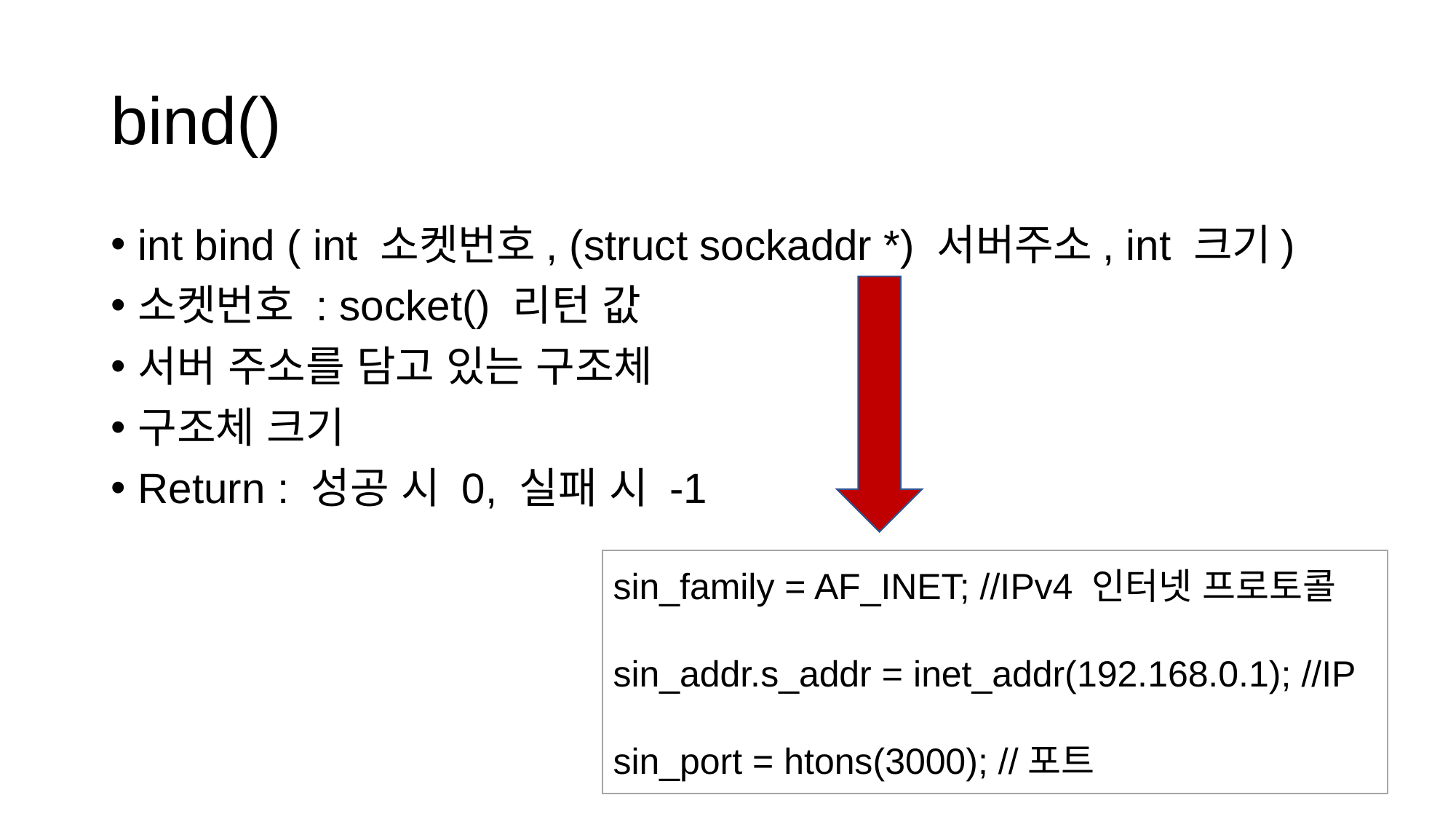

# bind()
int bind ( int 소켓번호, (struct sockaddr *) 서버주소, int 크기)
소켓번호 : socket() 리턴 값
서버 주소를 담고 있는 구조체
구조체 크기
Return : 성공 시 0, 실패 시 -1

sin_family = AF_INET; //IPv4 인터넷 프로토콜

sin_addr.s_addr = inet_addr(192.168.0.1); //IP

sin_port = htons(3000); //포트